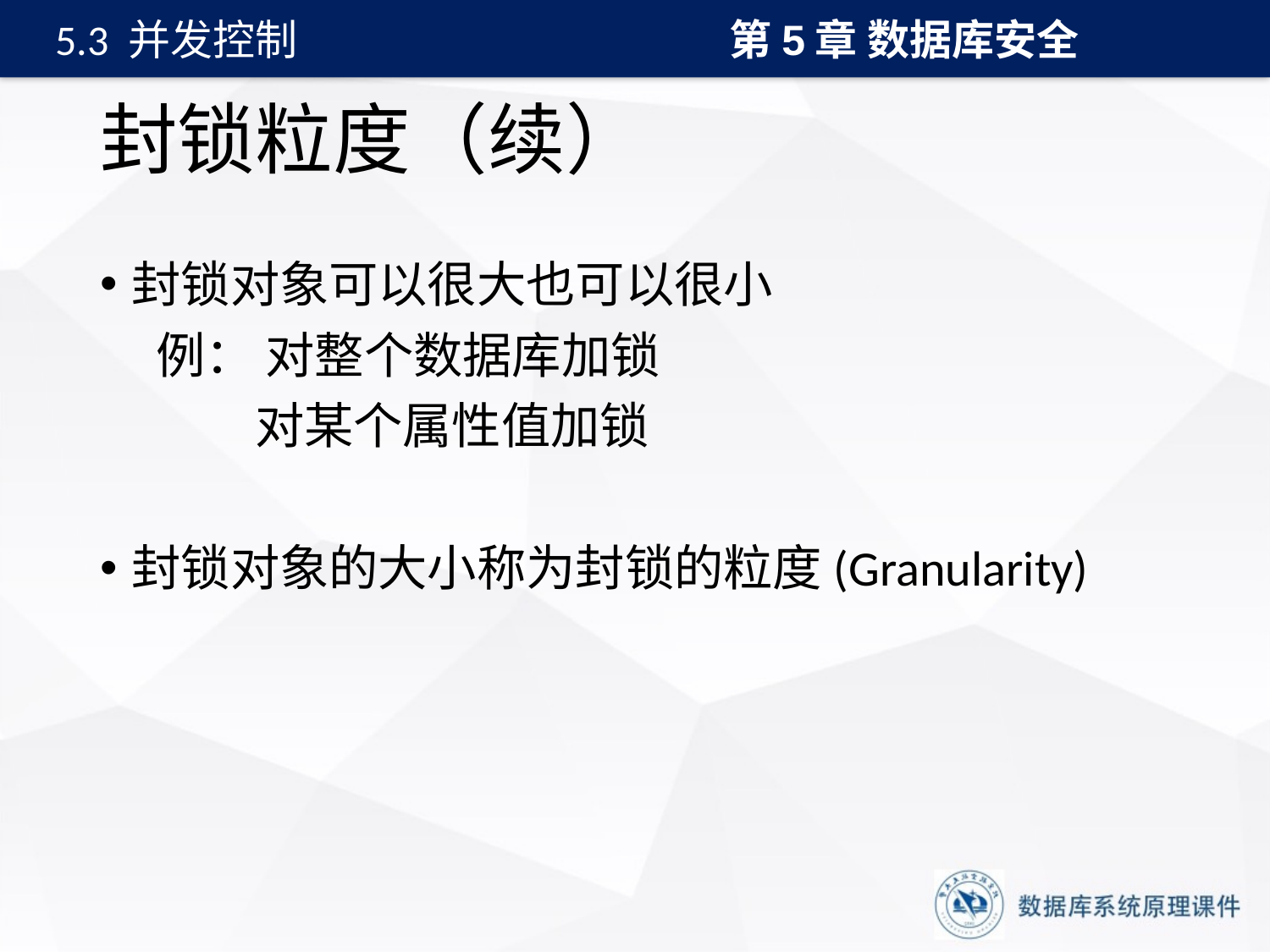

第5章 数据库安全
5.3 并发控制
# 封锁粒度（续）
封锁对象可以很大也可以很小
    例： 对整个数据库加锁
             对某个属性值加锁

封锁对象的大小称为封锁的粒度(Granularity)